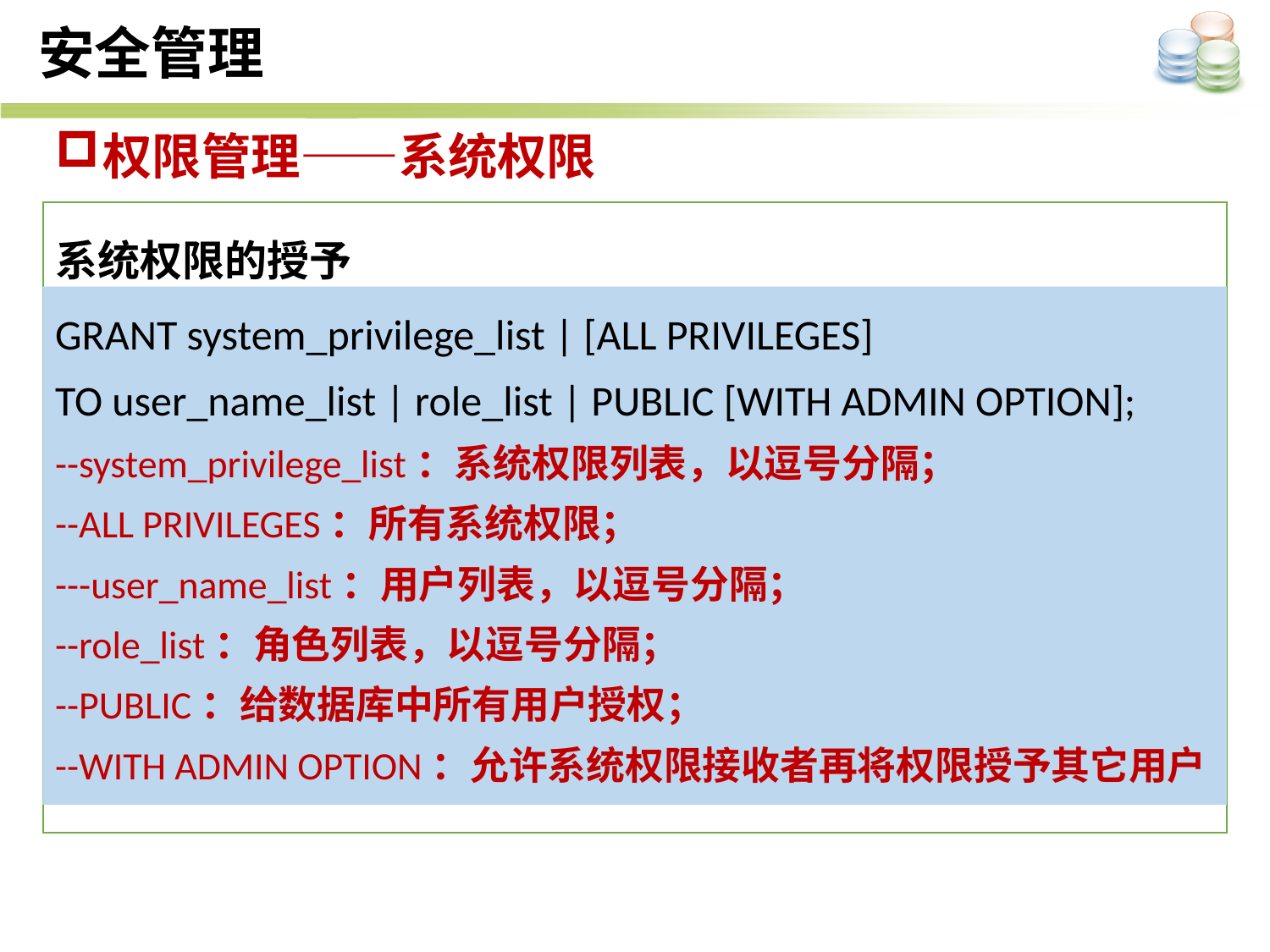

安全管理
权限管理——系统权限
系统权限的授予
GRANT system_privilege_list | [ALL PRIVILEGES]
TO user_name_list | role_list | PUBLIC [WITH ADMIN OPTION];
--system_privilege_list：系统权限列表，以逗号分隔；
--ALL PRIVILEGES：所有系统权限；
---user_name_list：用户列表，以逗号分隔；
--role_list：角色列表，以逗号分隔；
--PUBLIC：给数据库中所有用户授权；
--WITH ADMIN OPTION：允许系统权限接收者再将权限授予其它用户
23